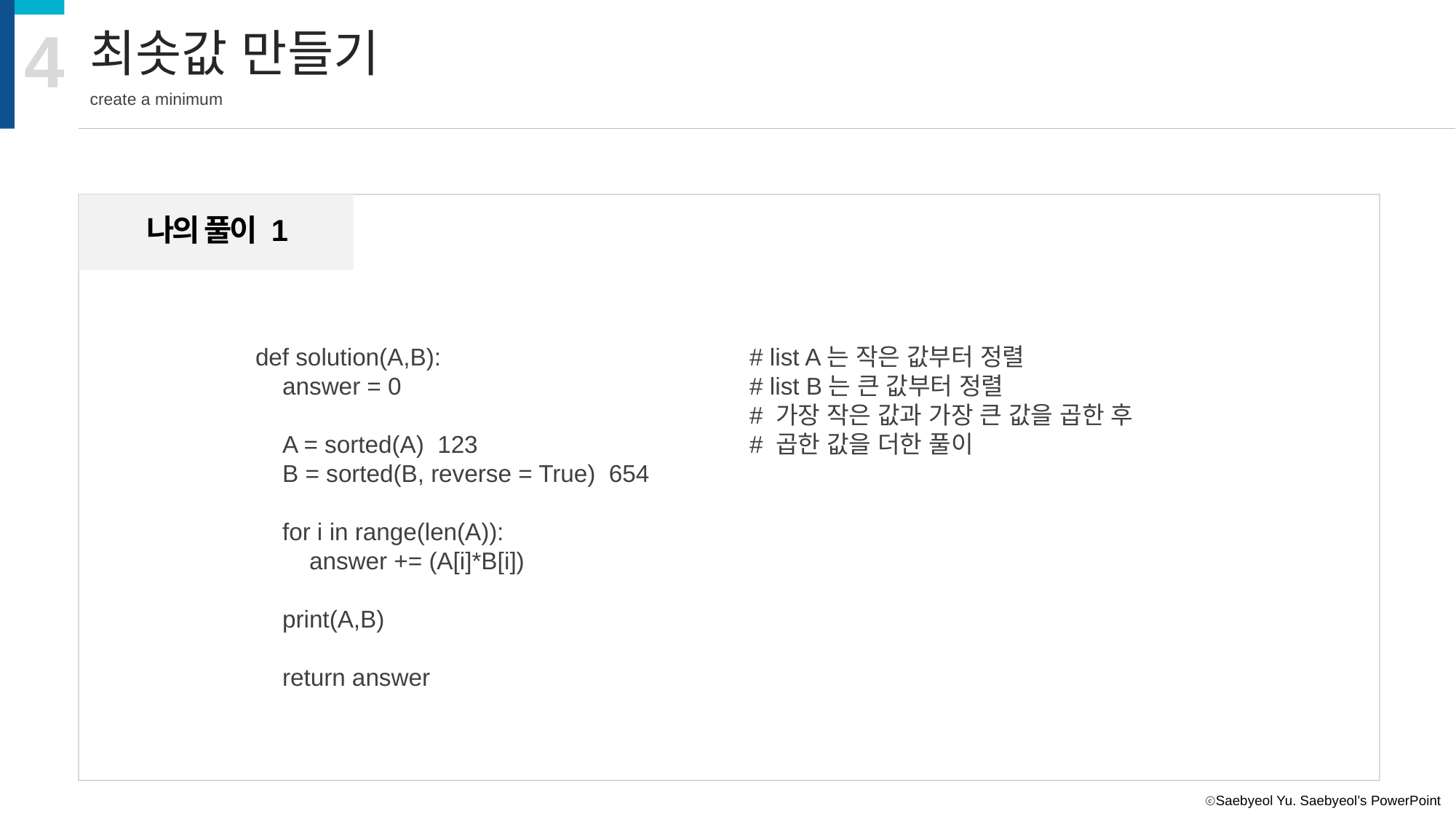

4
최솟값 만들기
create a minimum

나의 풀이 1
def solution(A,B):
    answer = 0

    A = sorted(A)  123
    B = sorted(B, reverse = True)  654

    for i in range(len(A)):
        answer += (A[i]*B[i])

    print(A,B)

    return answer
# list A는 작은 값부터 정렬
# list B는 큰 값부터 정렬
# 가장 작은 값과 가장 큰 값을 곱한 후
# 곱한 값을 더한 풀이